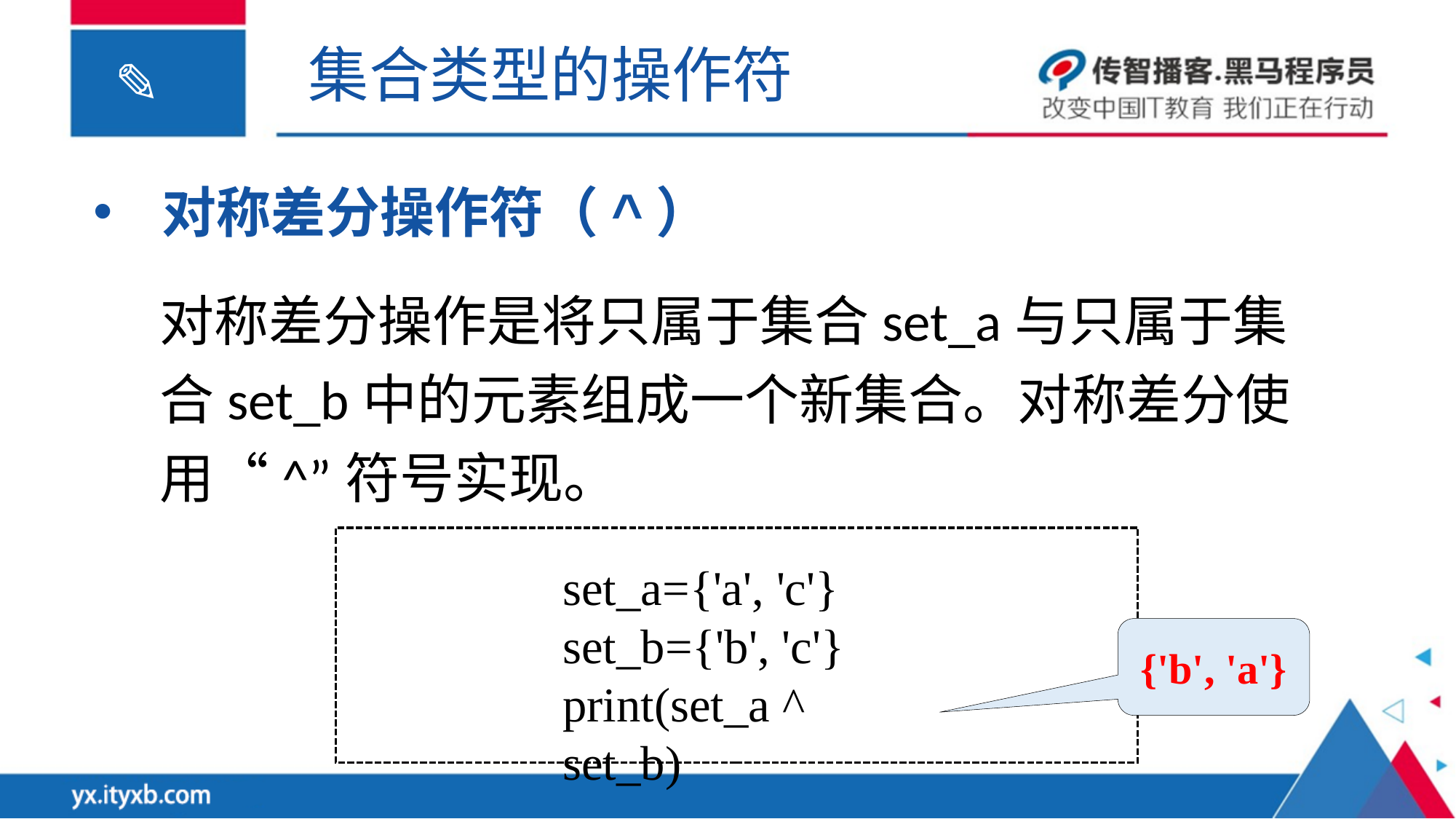

集合类型的操作符
对称差分操作符（^）
对称差分操作是将只属于集合set_a与只属于集合set_b中的元素组成一个新集合。对称差分使用“^”符号实现。

set_a={'a', 'c'}
set_b={'b', 'c'}
print(set_a ^ set_b)
{'b', 'a'}